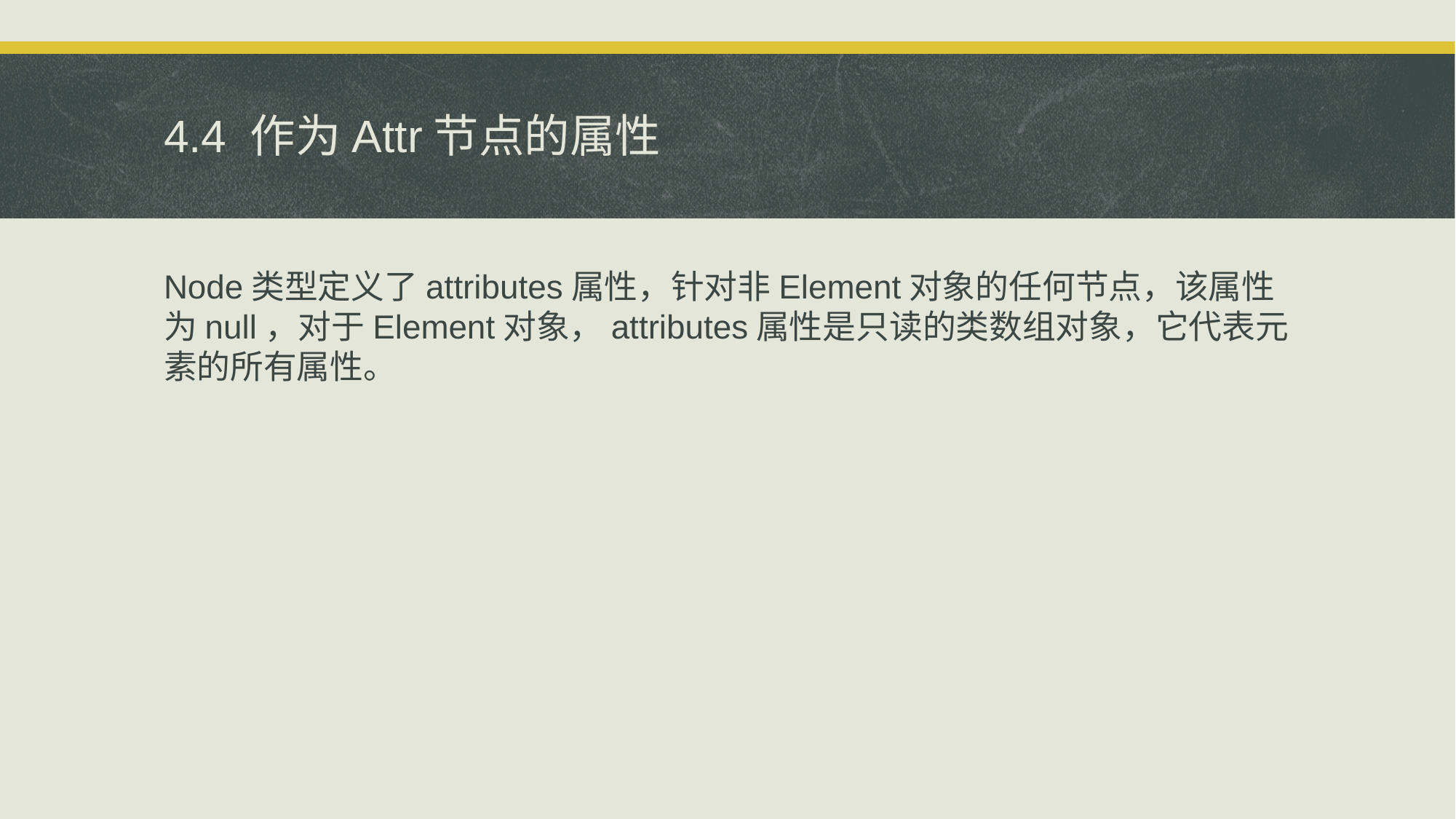

# 4.4 作为Attr节点的属性
Node类型定义了attributes属性，针对非Element对象的任何节点，该属性为null，对于Element对象，attributes属性是只读的类数组对象，它代表元素的所有属性。